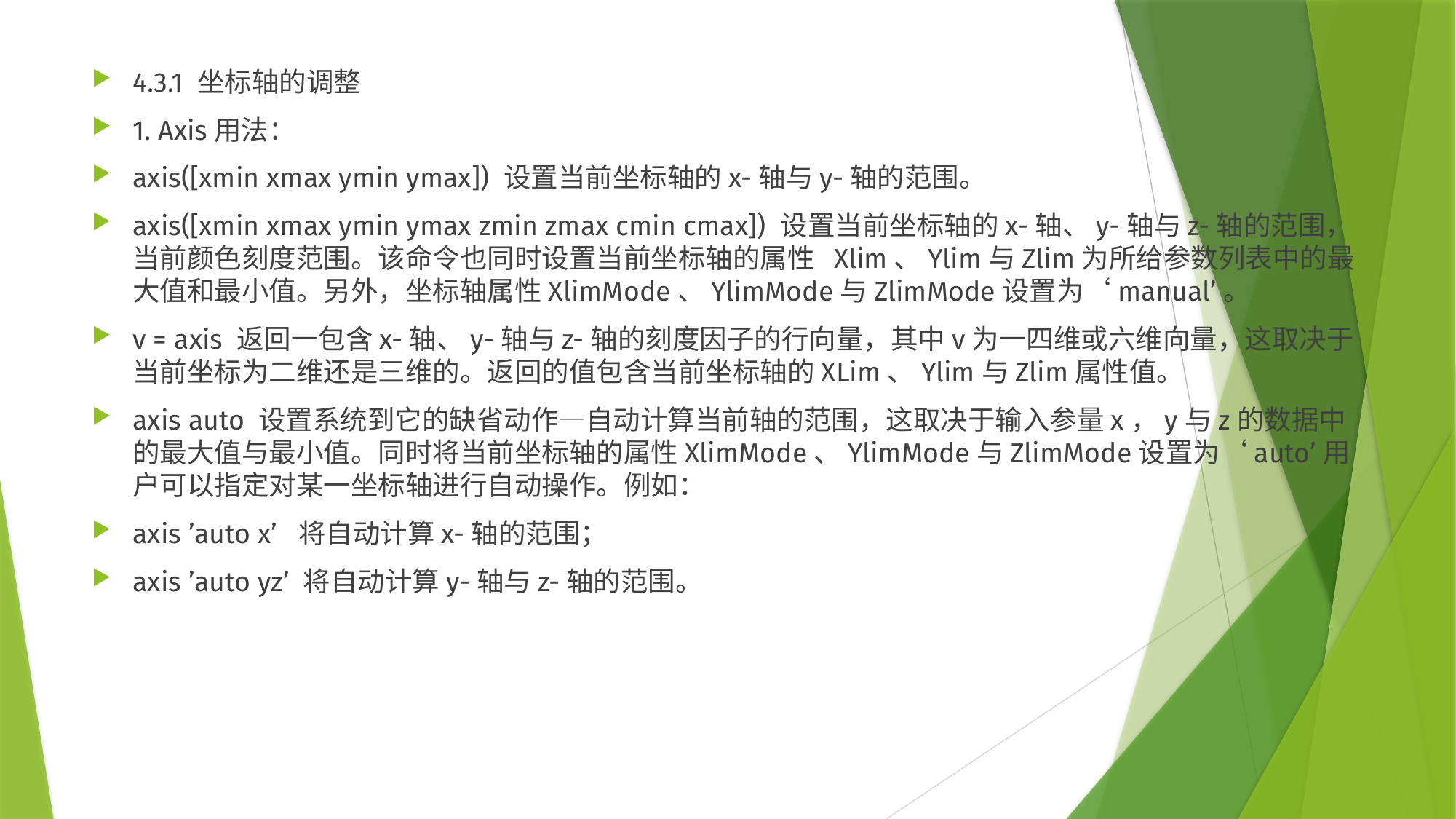

4.3.1 坐标轴的调整
1. Axis用法：
axis([xmin xmax ymin ymax]) 设置当前坐标轴的x-轴与y-轴的范围。
axis([xmin xmax ymin ymax zmin zmax cmin cmax]) 设置当前坐标轴的x-轴、y-轴与z-轴的范围，当前颜色刻度范围。该命令也同时设置当前坐标轴的属性  Xlim、Ylim与Zlim为所给参数列表中的最大值和最小值。另外，坐标轴属性XlimMode、YlimMode与ZlimMode设置为‘manual’。
v = axis 返回一包含x-轴、y-轴与z-轴的刻度因子的行向量，其中v为一四维或六维向量，这取决于当前坐标为二维还是三维的。返回的值包含当前坐标轴的XLim、Ylim与Zlim属性值。
axis auto 设置系统到它的缺省动作—自动计算当前轴的范围，这取决于输入参量x，y与z的数据中的最大值与最小值。同时将当前坐标轴的属性XlimMode、YlimMode与ZlimMode设置为‘auto’用户可以指定对某一坐标轴进行自动操作。例如：
axis ’auto x’  将自动计算x-轴的范围；
axis ’auto yz’ 将自动计算y-轴与z-轴的范围。